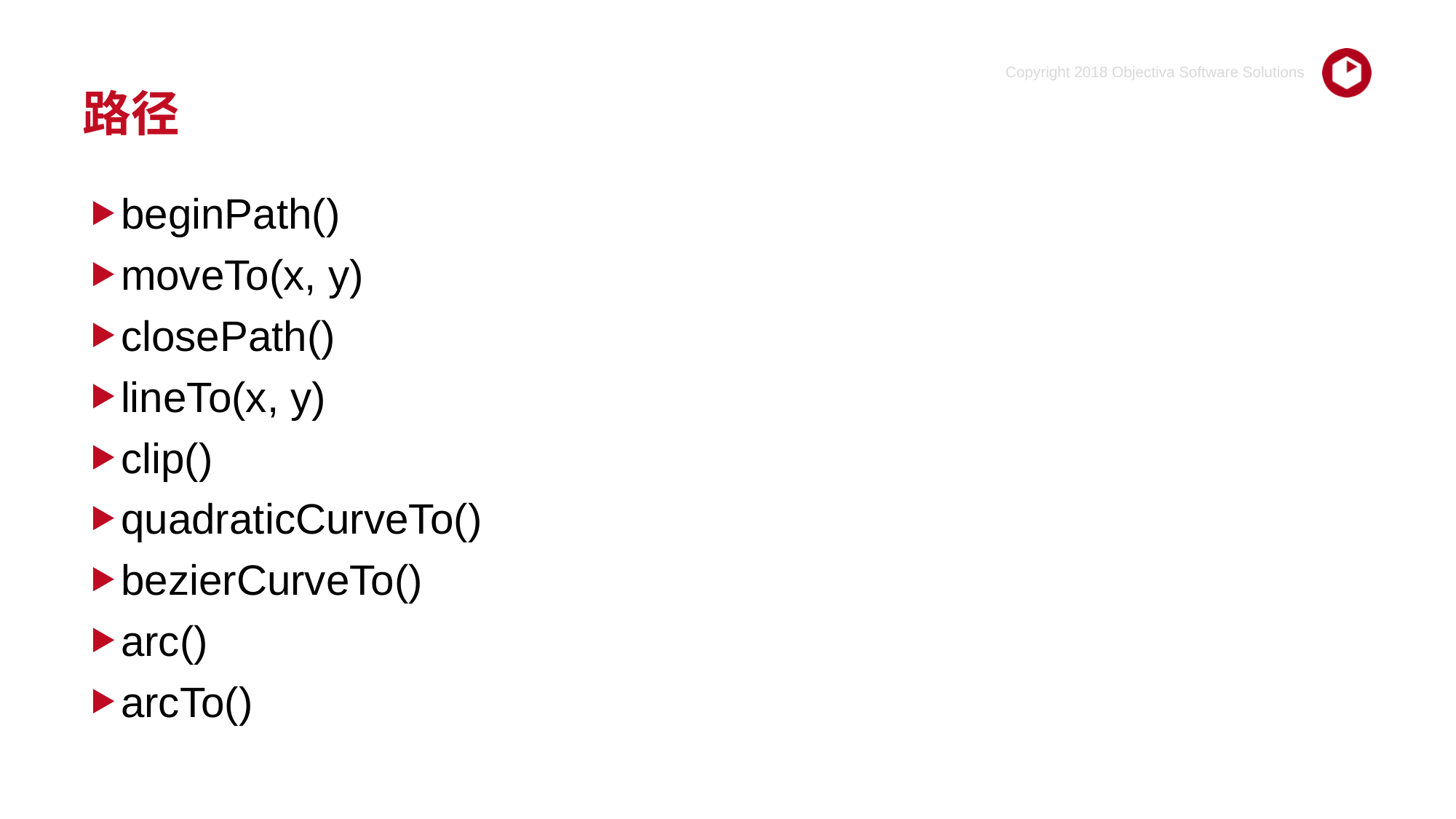

# 路径
beginPath()
moveTo(x, y)
closePath()
lineTo(x, y)
clip()
quadraticCurveTo()
bezierCurveTo()
arc()
arcTo()